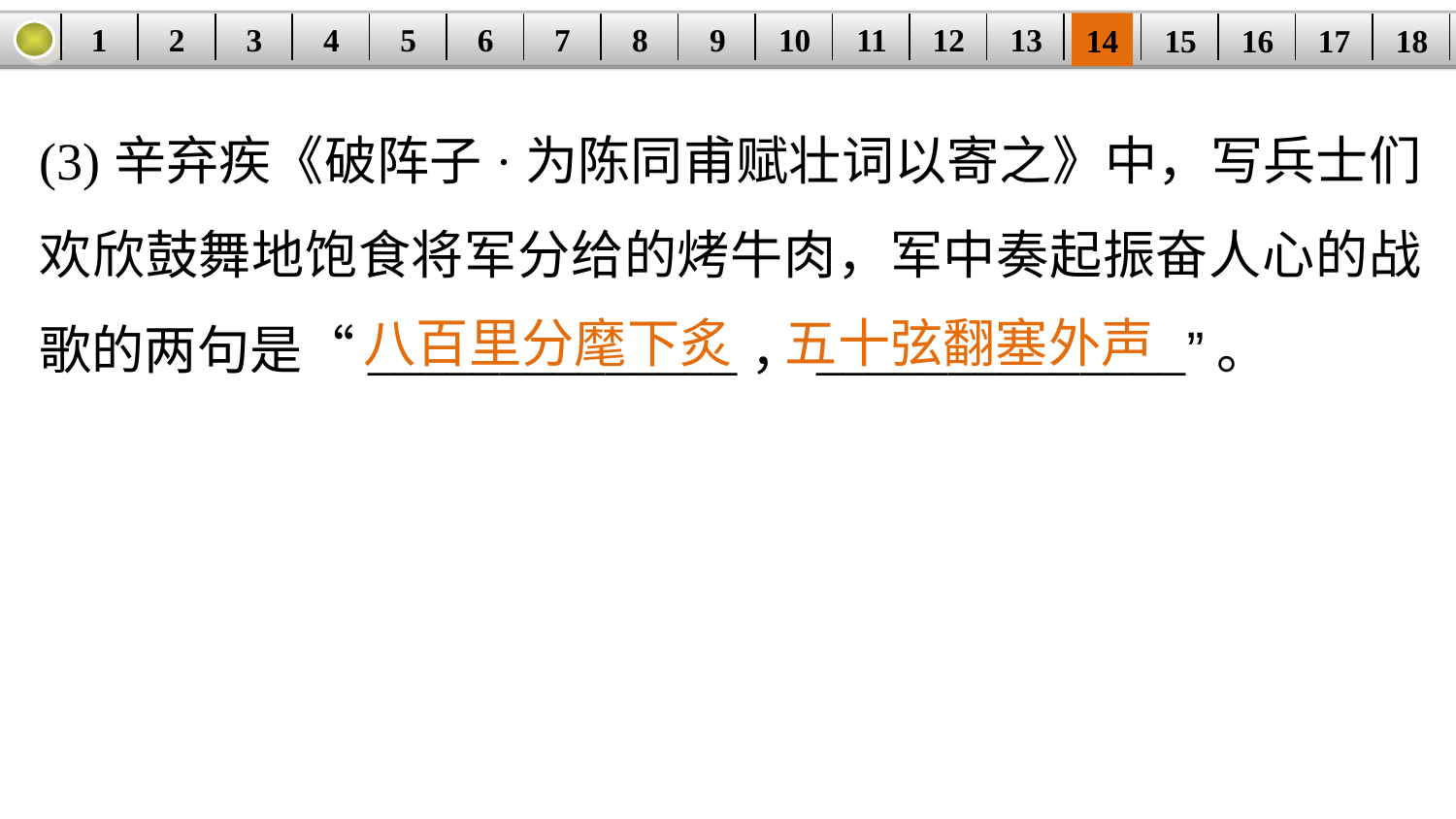

1
2
3
4
5
6
7
8
9
10
11
12
13
14
15
16
17
18
|  |  |  |  |  |  |  |  |  |  |  |  |  |  |  |  |  |  |
| --- | --- | --- | --- | --- | --- | --- | --- | --- | --- | --- | --- | --- | --- | --- | --- | --- | --- |

(3)辛弃疾《破阵子·为陈同甫赋壮词以寄之》中，写兵士们欢欣鼓舞地饱食将军分给的烤牛肉，军中奏起振奋人心的战歌的两句是“______________，______________”。
八百里分麾下炙　五十弦翻塞外声